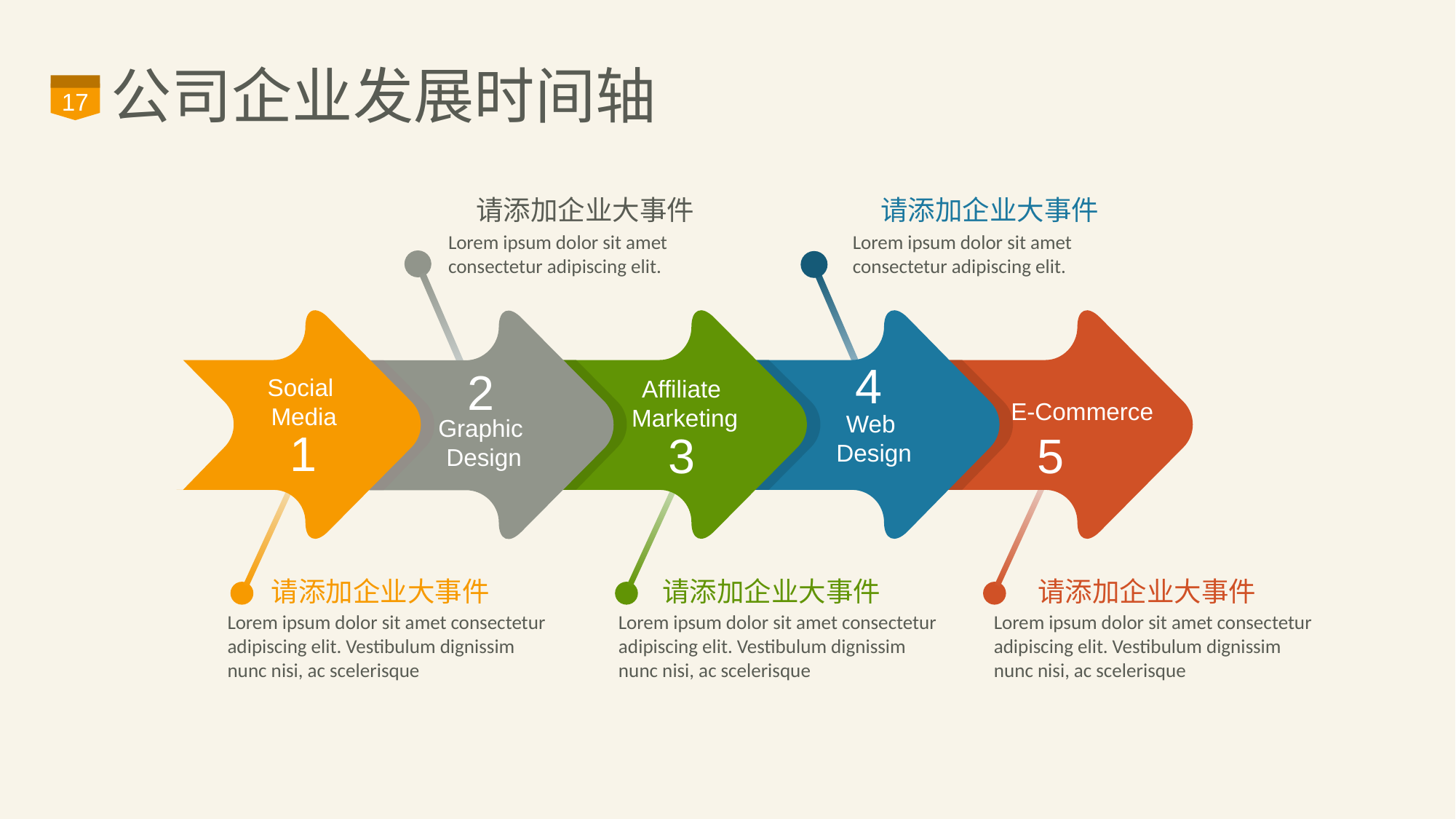

# 公司企业发展时间轴
17
请添加企业大事件
请添加企业大事件
Lorem ipsum dolor sit amet consectetur adipiscing elit.
Lorem ipsum dolor sit amet consectetur adipiscing elit.

Affiliate
Marketing
3

4
Web
Design

E-Commerce
5

2
Graphic
Design

Social
Media
1

请添加企业大事件
请添加企业大事件
请添加企业大事件
Lorem ipsum dolor sit amet consectetur adipiscing elit. Vestibulum dignissim nunc nisi, ac scelerisque
Lorem ipsum dolor sit amet consectetur adipiscing elit. Vestibulum dignissim nunc nisi, ac scelerisque
Lorem ipsum dolor sit amet consectetur adipiscing elit. Vestibulum dignissim nunc nisi, ac scelerisque